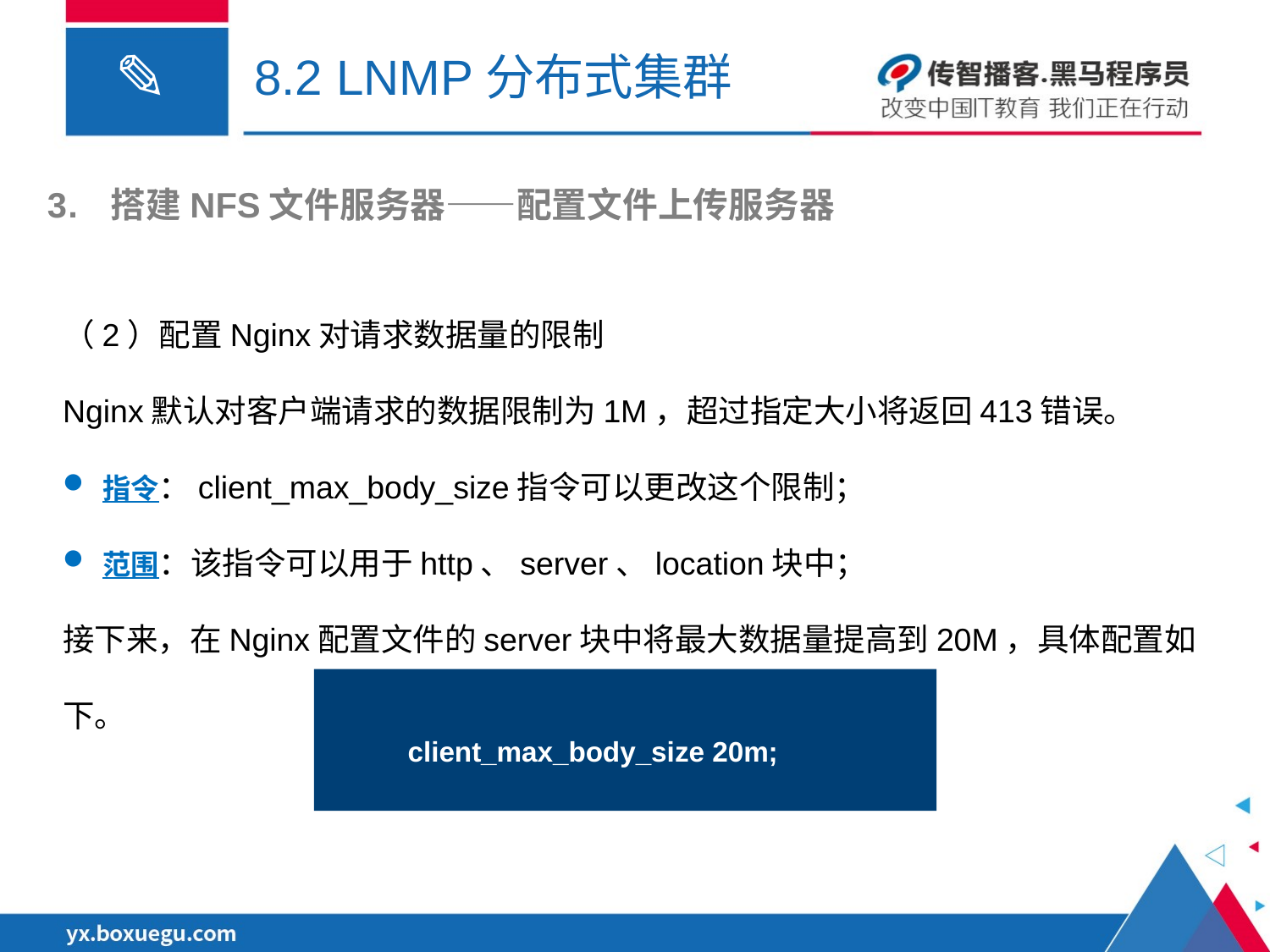

# 8.2 LNMP分布式集群
搭建NFS文件服务器——配置文件上传服务器
（2）配置Nginx对请求数据量的限制
Nginx默认对客户端请求的数据限制为1M，超过指定大小将返回413错误。
指令：client_max_body_size指令可以更改这个限制；
范围：该指令可以用于http、server、location块中；
接下来，在Nginx配置文件的server块中将最大数据量提高到20M，具体配置如下。

client_max_body_size 20m;